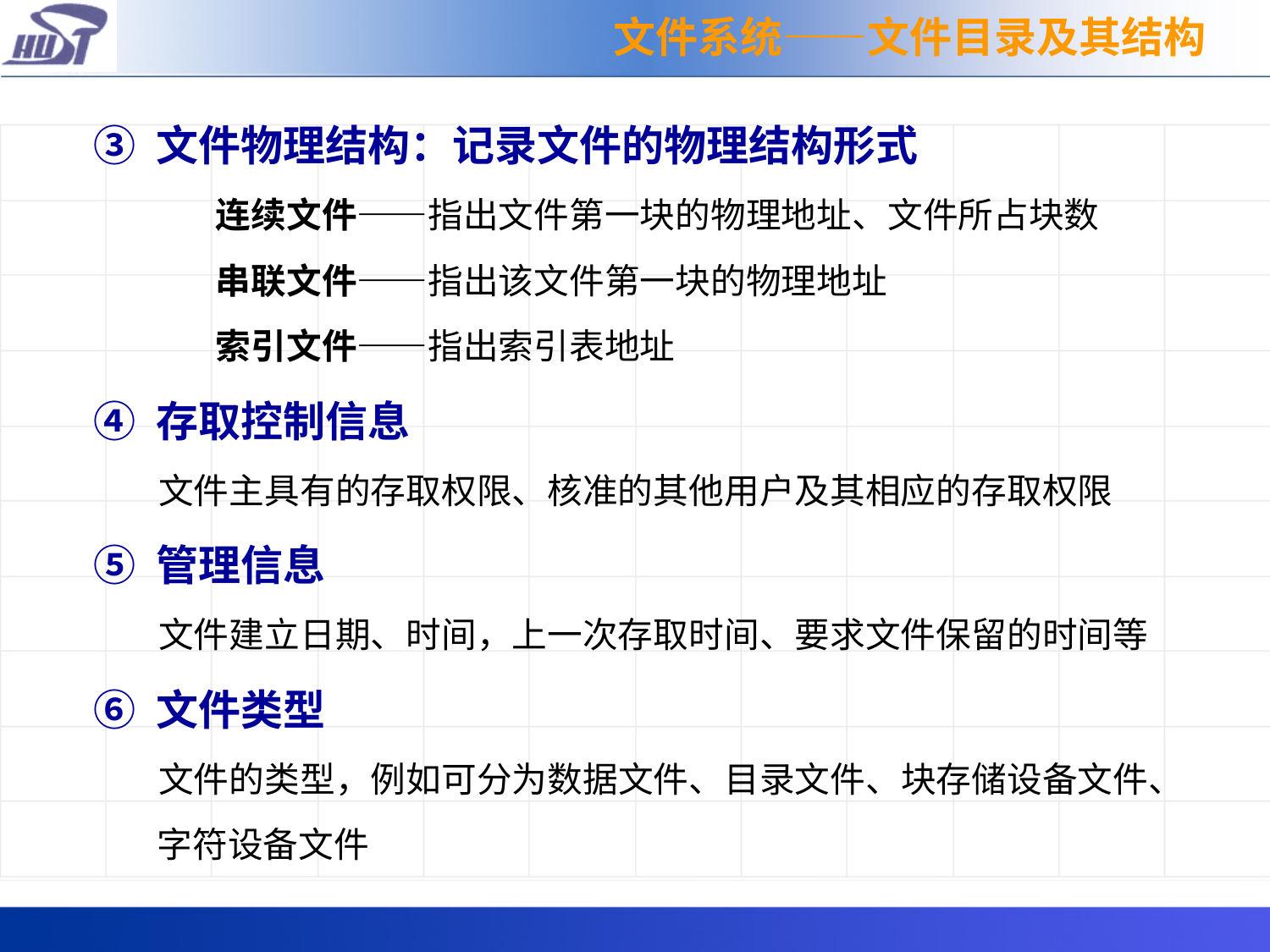

文件系统——文件目录及其结构
③ 文件物理结构：记录文件的物理结构形式
                      连续文件——指出文件第一块的物理地址、文件所占块数
                      串联文件——指出该文件第一块的物理地址
                      索引文件——指出索引表地址
④ 存取控制信息
       文件主具有的存取权限、核准的其他用户及其相应的存取权限
⑤ 管理信息
       文件建立日期、时间，上一次存取时间、要求文件保留的时间等
⑥ 文件类型
       文件的类型，例如可分为数据文件、目录文件、块存储设备文件、
       字符设备文件